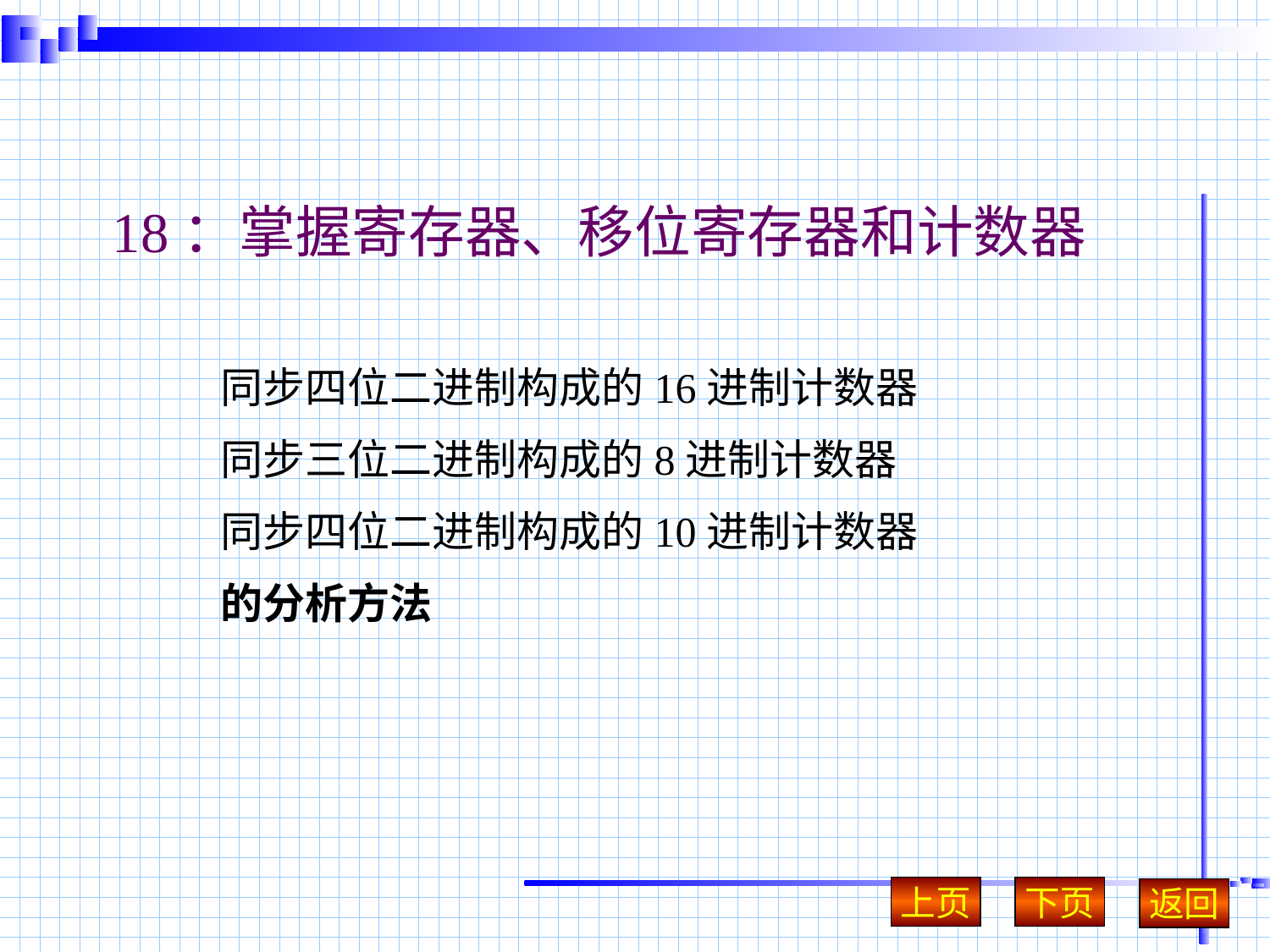

# 18：掌握寄存器、移位寄存器和计数器
同步四位二进制构成的16进制计数器
同步三位二进制构成的8进制计数器
同步四位二进制构成的10进制计数器
的分析方法
上页
下页
返回